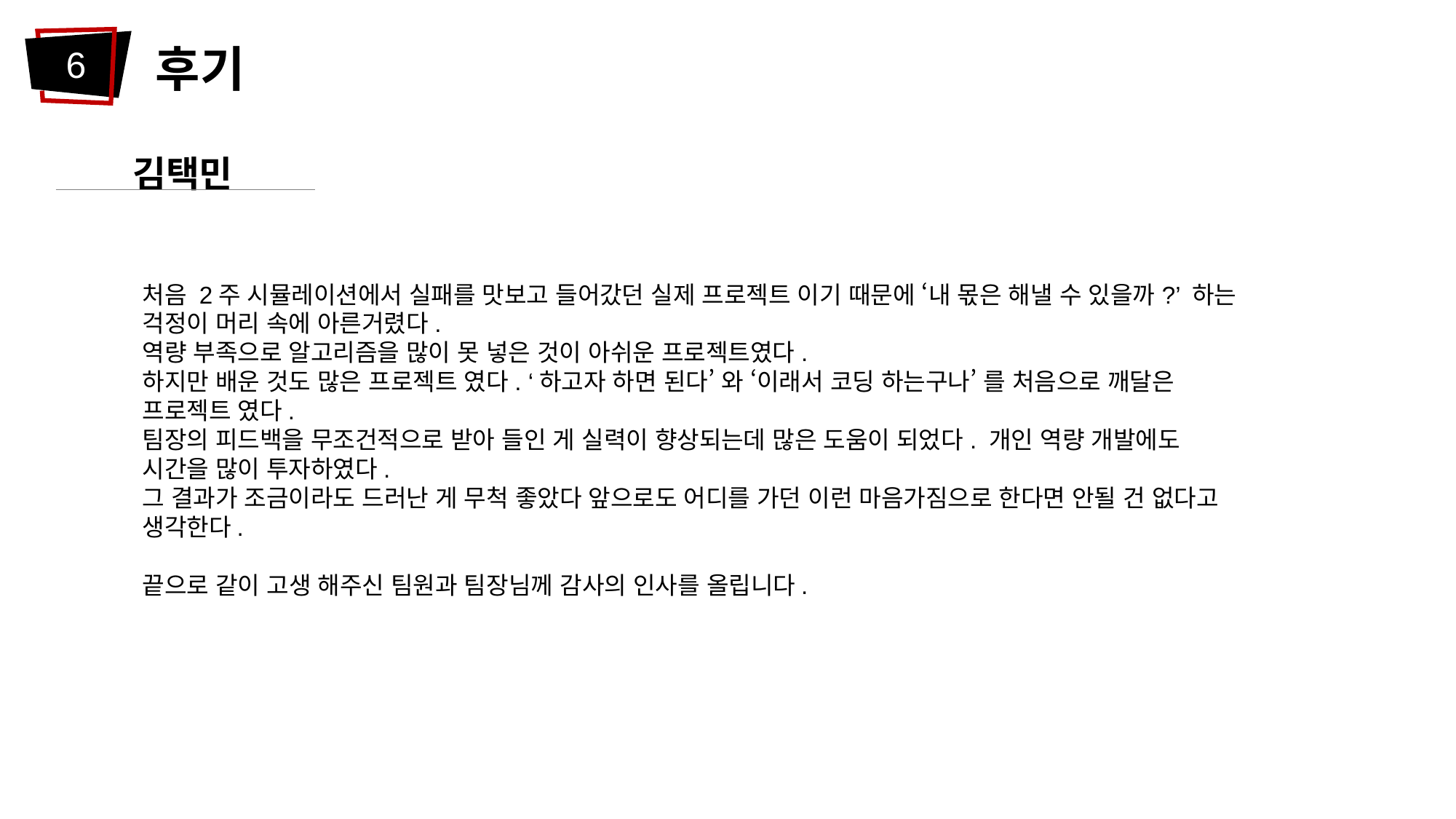

후기
6
김택민
처음 2주 시뮬레이션에서 실패를 맛보고 들어갔던 실제 프로젝트 이기 때문에 ‘내 몫은 해낼 수 있을까?’ 하는 걱정이 머리 속에 아른거렸다.
역량 부족으로 알고리즘을 많이 못 넣은 것이 아쉬운 프로젝트였다.
하지만 배운 것도 많은 프로젝트 였다. ‘하고자 하면 된다’ 와 ‘이래서 코딩 하는구나’ 를 처음으로 깨달은 프로젝트 였다.
팀장의 피드백을 무조건적으로 받아 들인 게 실력이 향상되는데 많은 도움이 되었다. 개인 역량 개발에도 시간을 많이 투자하였다.
그 결과가 조금이라도 드러난 게 무척 좋았다 앞으로도 어디를 가던 이런 마음가짐으로 한다면 안될 건 없다고 생각한다.

끝으로 같이 고생 해주신 팀원과 팀장님께 감사의 인사를 올립니다.